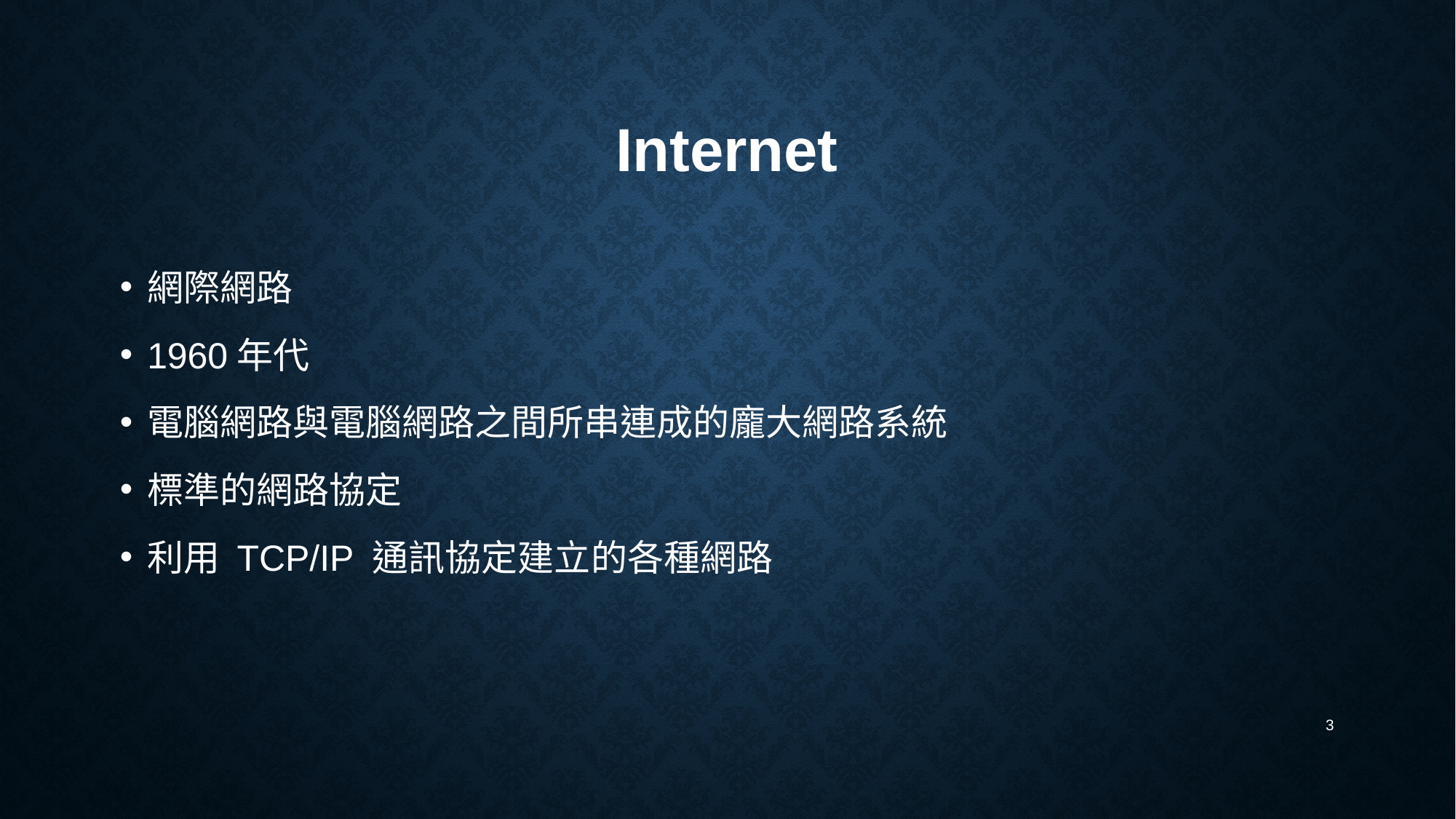

# Internet
網際網路
1960年代
電腦網路與電腦網路之間所串連成的龐大網路系統
標準的網路協定
利用 TCP/IP 通訊協定建立的各種網路
3